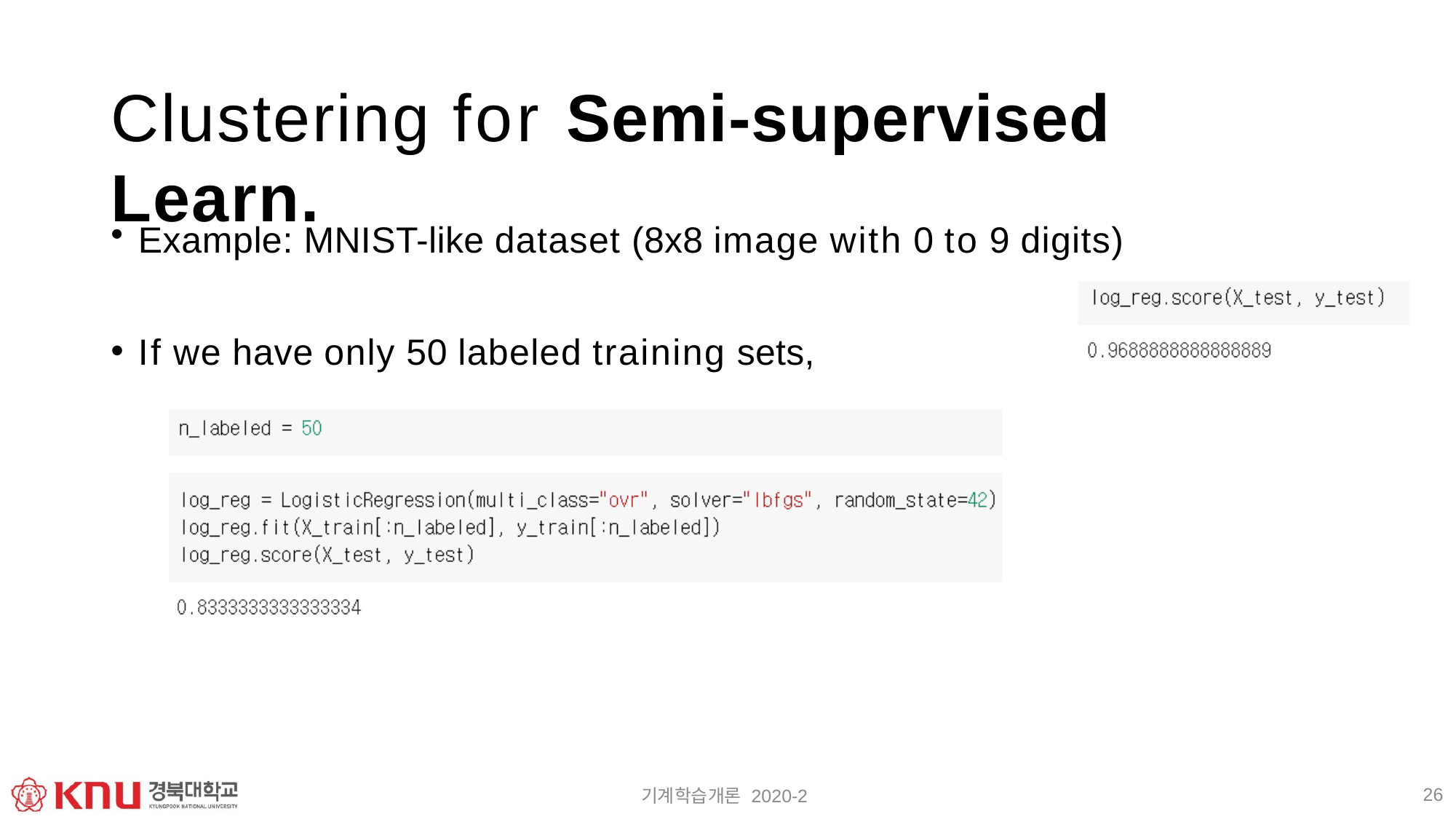

# Clustering for Semi-supervised Learn.
Example: MNIST-like dataset (8x8 image with 0 to 9 digits)

If we have only 50 labeled training sets,

26
기계학습개론 2020-2